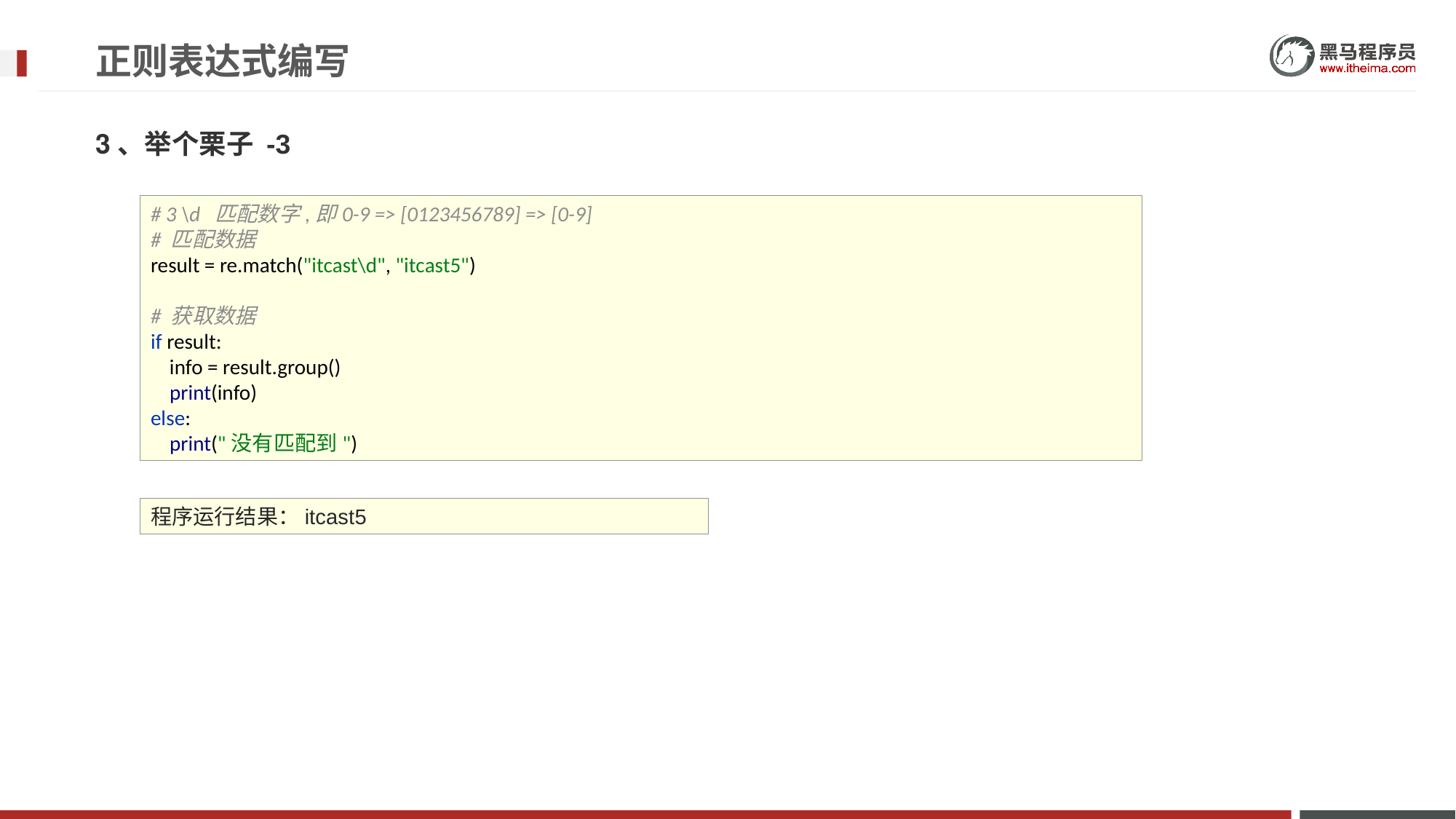

# 正则表达式编写
3、举个栗子 -3
# 3 \d  匹配数字,即0-9 => [0123456789] => [0-9] # 匹配数据 result = re.match("itcast\d", "itcast5") # 获取数据 if result: info = result.group() print(info) else: print("没有匹配到")
程序运行结果：itcast5